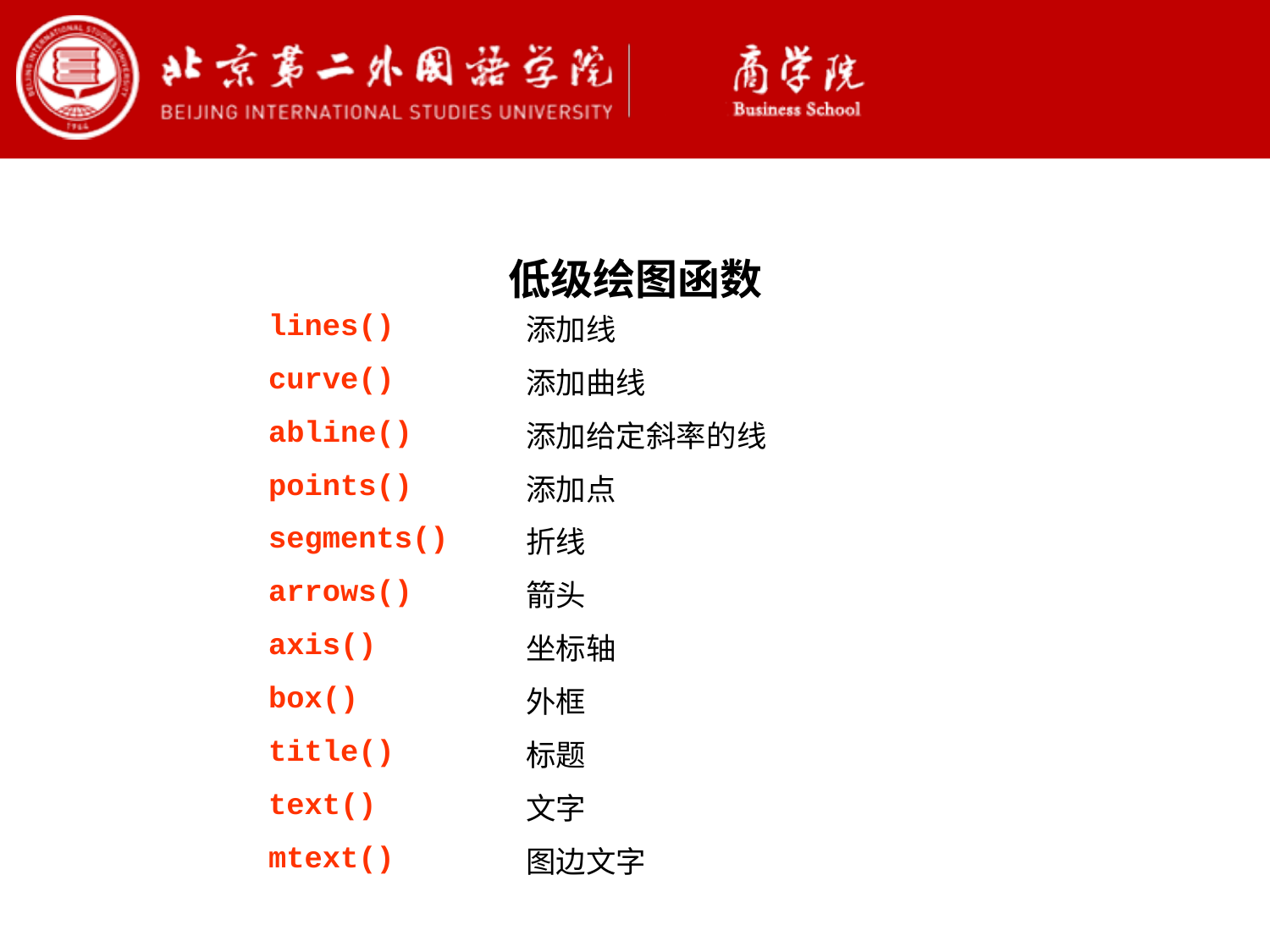

低级绘图函数
| lines() | 添加线 |
| --- | --- |
| curve() | 添加曲线 |
| abline() | 添加给定斜率的线 |
| points() | 添加点 |
| segments() | 折线 |
| arrows() | 箭头 |
| axis() | 坐标轴 |
| box() | 外框 |
| title() | 标题 |
| text() | 文字 |
| mtext() | 图边文字 |